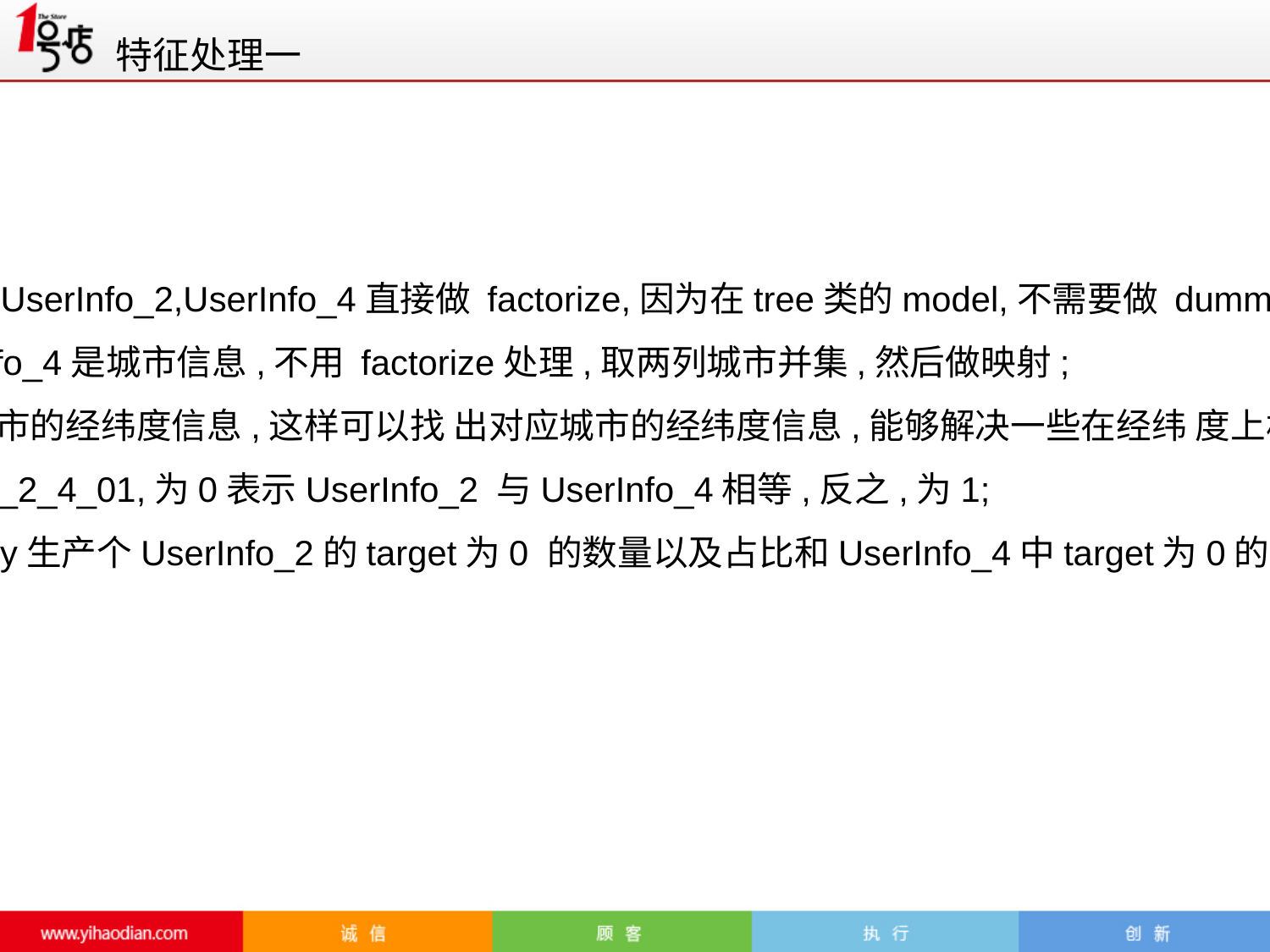

特征处理一
clean_data.py :
1,category变量除了UserInfo_2,UserInfo_4直接做 factorize,因为在tree类的model,不需要做 dummies处理;
2,UserInfo_2,UserInfo_4是城市信息,不用 factorize处理,取两列城市并集,然后做映射;
3,从baidu上拉出城市的经纬度信息,这样可以找 出对应城市的经纬度信息,能够解决一些在经纬 度上相关联的数据问题;
4,增加字段UserInfo_2_4_01,为0表示UserInfo_2 与UserInfo_4相等,反之,为1;
5,使用从city_ratio.py生产个UserInfo_2的target为0 的数量以及占比和UserInfo_4中target为0的数量与 占比;